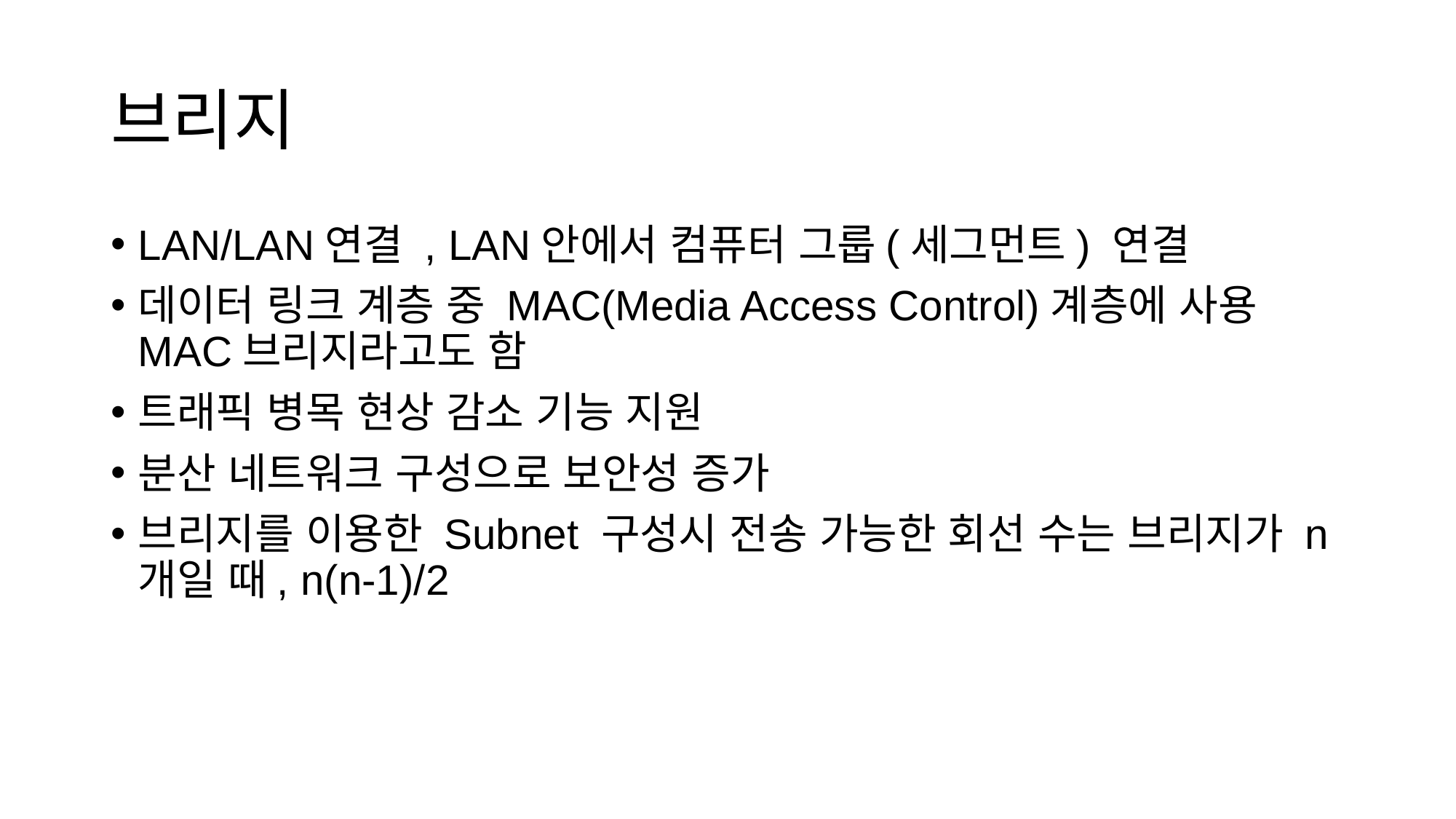

# 브리지
LAN/LAN연결 , LAN안에서 컴퓨터 그룹(세그먼트) 연결
데이터 링크 계층 중 MAC(Media Access Control)계층에 사용 MAC브리지라고도 함
트래픽 병목 현상 감소 기능 지원
분산 네트워크 구성으로 보안성 증가
브리지를 이용한 Subnet 구성시 전송 가능한 회선 수는 브리지가 n개일 때, n(n-1)/2